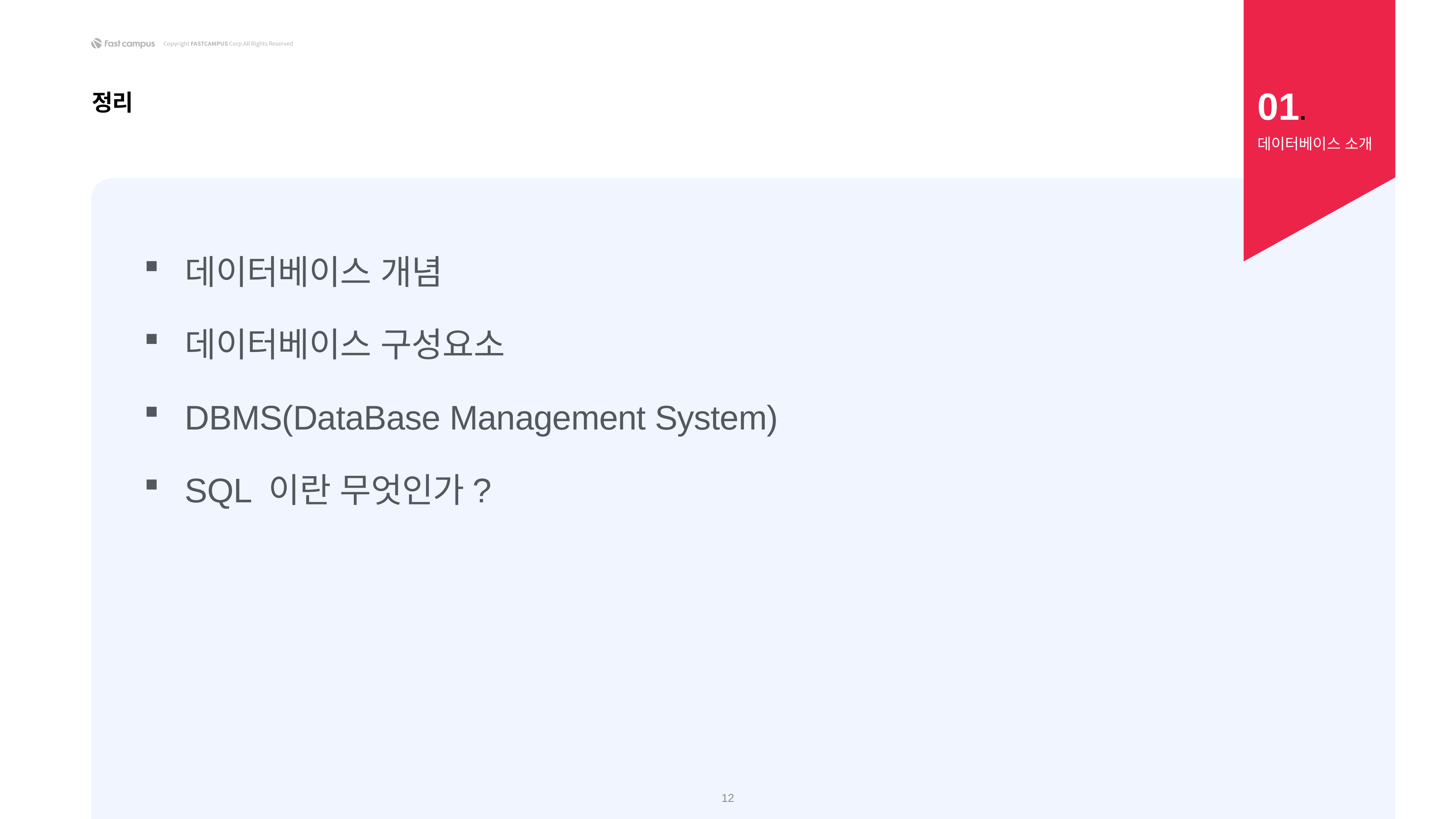

01.
정리
데이터베이스 소개
데이터베이스 개념
데이터베이스 구성요소
DBMS(DataBase Management System)
SQL 이란 무엇인가?

12